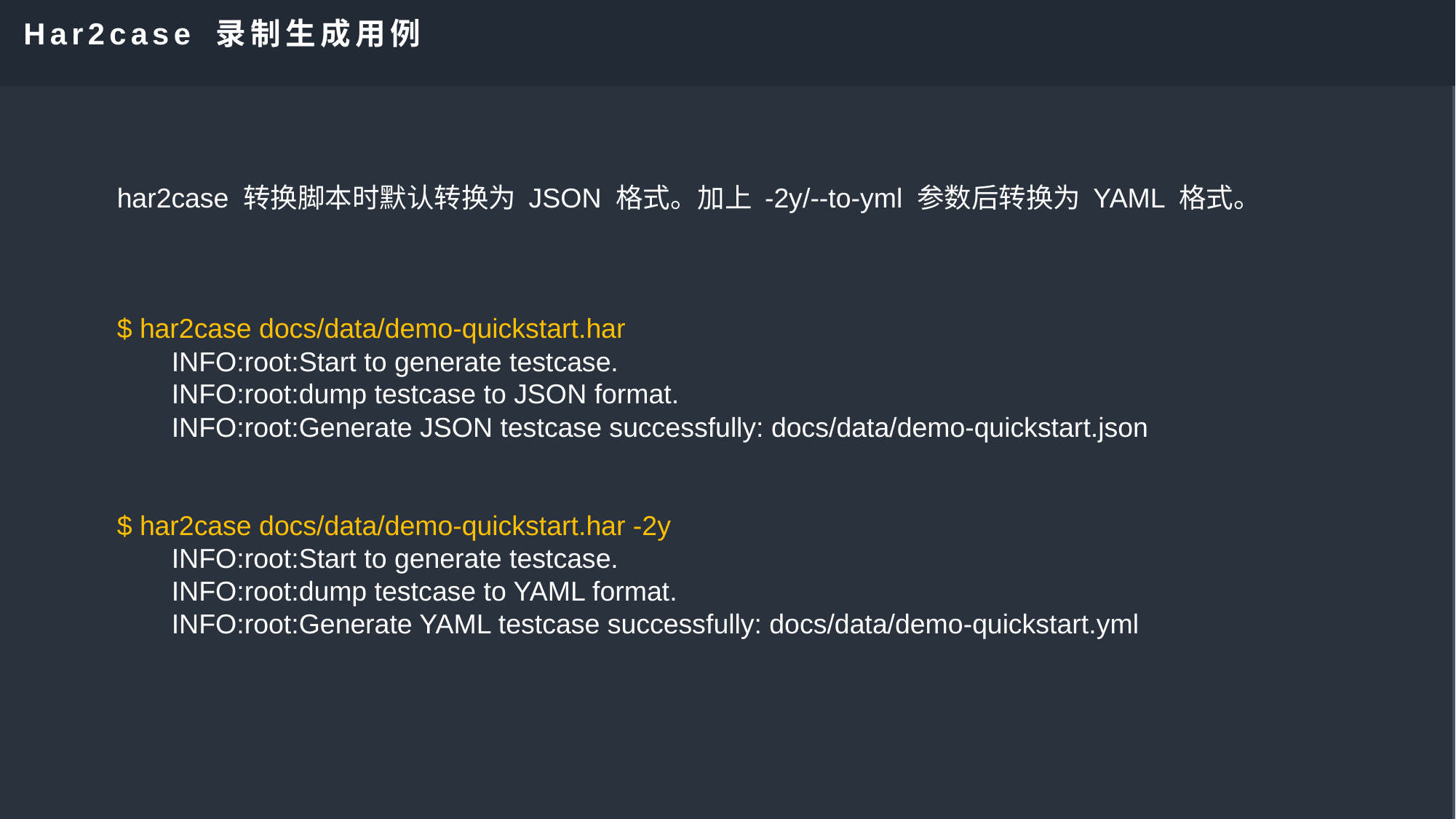

har2case 转换脚本时默认转换为 JSON 格式。加上 -2y/--to-yml 参数后转换为 YAML 格式。

$ har2case docs/data/demo-quickstart.har
INFO:root:Start to generate testcase.
INFO:root:dump testcase to JSON format.
INFO:root:Generate JSON testcase successfully: docs/data/demo-quickstart.json

$ har2case docs/data/demo-quickstart.har -2y
INFO:root:Start to generate testcase.
INFO:root:dump testcase to YAML format.
INFO:root:Generate YAML testcase successfully: docs/data/demo-quickstart.yml

CONENTS
Har2case 录制生成用例